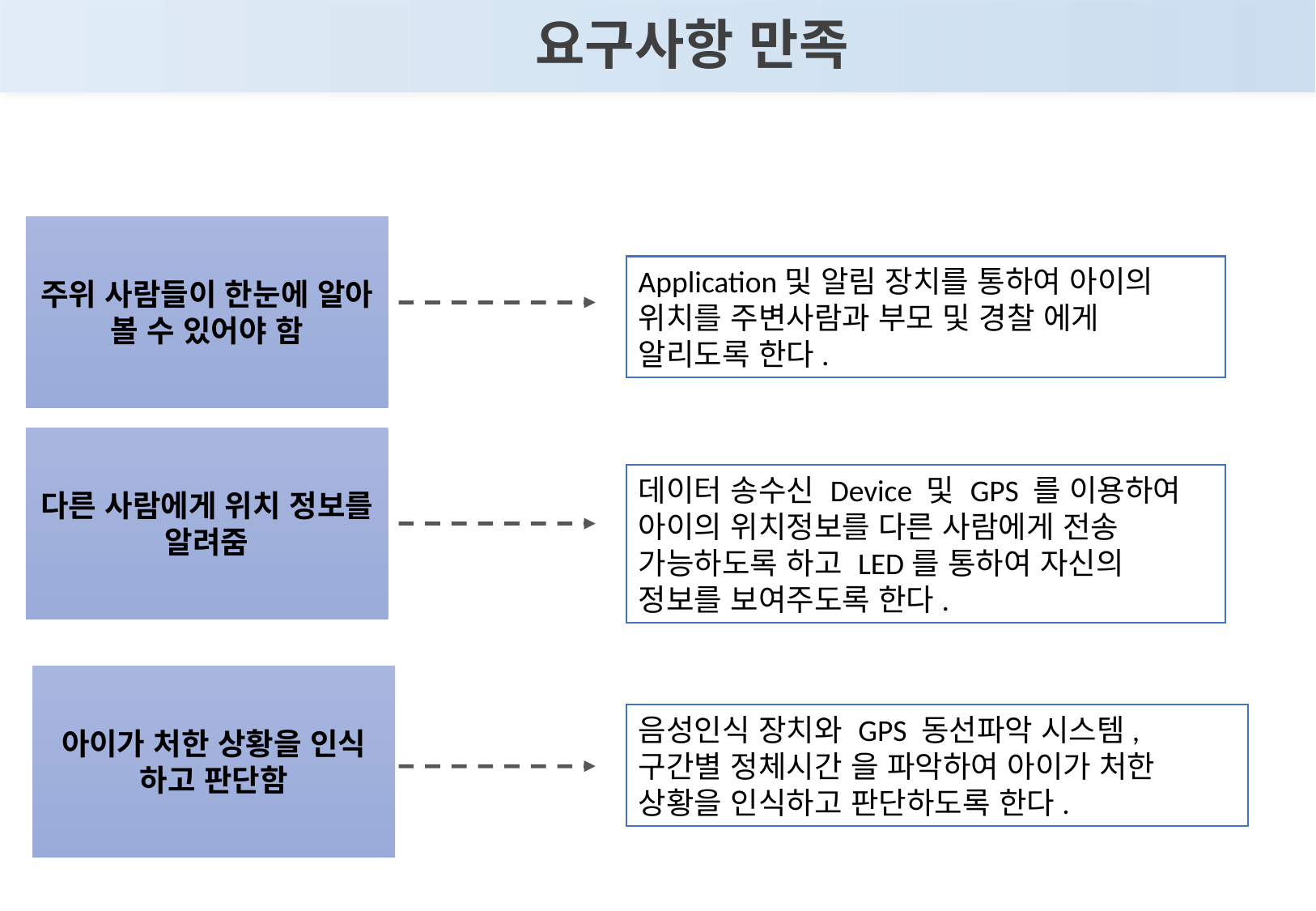

요구사항 만족
주위 사람들이 한눈에 알아 볼 수 있어야 함
Application및 알림 장치를 통하여 아이의 위치를 주변사람과 부모 및 경찰 에게 알리도록 한다.
다른 사람에게 위치 정보를 알려줌
데이터 송수신 Device 및 GPS 를 이용하여  아이의 위치정보를 다른 사람에게 전송 가능하도록 하고 LED를 통하여 자신의 정보를 보여주도록 한다.
아이가 처한 상황을 인식 하고 판단함
음성인식 장치와 GPS 동선파악 시스템, 구간별 정체시간 을 파악하여 아이가 처한 상황을 인식하고 판단하도록 한다.